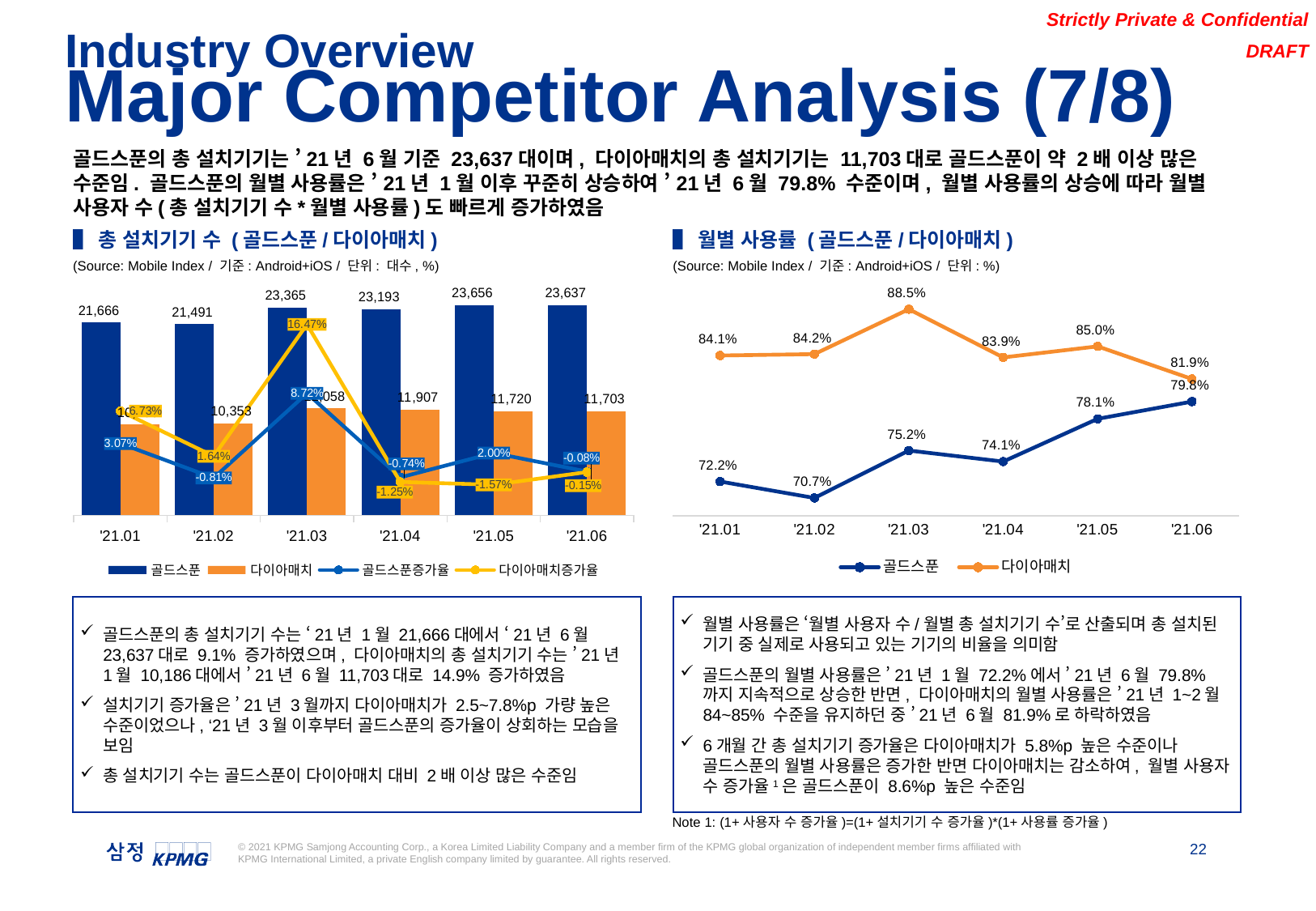

Industry Overview
Major Competitor Analysis (7/8)
골드스푼의 총 설치기기는 ’21년 6월 기준 23,637대이며, 다이아매치의 총 설치기기는 11,703대로 골드스푼이 약 2배 이상 많은 수준임. 골드스푼의 월별 사용률은 ’21년 1월 이후 꾸준히 상승하여 ’21년 6월 79.8% 수준이며, 월별 사용률의 상승에 따라 월별 사용자 수(총 설치기기 수*월별 사용률)도 빠르게 증가하였음
▌총 설치기기 수 (골드스푼/다이아매치)
▌월별 사용률 (골드스푼/다이아매치)
(Source: Mobile Index / 기준: Android+iOS / 단위: 대수, %)
(Source: Mobile Index / 기준: Android+iOS / 단위: %)

### Chart

| Category | 골드스푼 | 다이아매치 | 골드스푼증가율 | 다이아매치증가율 |
|---|---|---|---|---|
| '21.01 | 21666.0 | 10186.0 | 0.03073263558515693 | 0.0672673931265717 |
| '21.02 | 21491.0 | 10353.0 | -0.008077171605280209 | 0.01639505203220115 |
| '21.03 | 23365.0 | 12058.0 | 0.08719929272718807 | 0.1646865642808848 |
| '21.04 | 23193.0 | 11907.0 | -0.007361438048362978 | -0.012522806435561473 |
| '21.05 | 23656.0 | 11720.0 | 0.019962919846505445 | -0.015705047451079146 |
| '21.06 | 23637.0 | 11703.0 | -0.0008031788975312315 | -0.0014505119453924742 |

### Chart

| Category | 골드스푼 | 다이아매치 |
|---|---|---|
| '21.01 | 0.7223999999999999 | 0.8411 |
| '21.02 | 0.7069 | 0.8423999999999999 |
| '21.03 | 0.7515999999999999 | 0.8847 |
| '21.04 | 0.7412000000000001 | 0.8393 |
| '21.05 | 0.7815000000000001 | 0.8497 |
| '21.06 | 0.7977 | 0.8190000000000001 |
골드스푼의 총 설치기기 수는 ‘21년 1월 21,666대에서 ‘21년 6월 23,637대로 9.1% 증가하였으며, 다이아매치의 총 설치기기 수는 ’21년 1월 10,186대에서 ’21년 6월 11,703대로 14.9% 증가하였음
설치기기 증가율은 ’21년 3월까지 다이아매치가 2.5~7.8%p 가량 높은 수준이었으나, ‘21년 3월 이후부터 골드스푼의 증가율이 상회하는 모습을 보임
총 설치기기 수는 골드스푼이 다이아매치 대비 2배 이상 많은 수준임
월별 사용률은 ‘월별 사용자 수/월별 총 설치기기 수’로 산출되며 총 설치된 기기 중 실제로 사용되고 있는 기기의 비율을 의미함
골드스푼의 월별 사용률은 ’21년 1월 72.2%에서 ’21년 6월 79.8%까지 지속적으로 상승한 반면, 다이아매치의 월별 사용률은 ’21년 1~2월 84~85% 수준을 유지하던 중 ’21년 6월 81.9%로 하락하였음
6개월 간 총 설치기기 증가율은 다이아매치가 5.8%p 높은 수준이나 골드스푼의 월별 사용률은 증가한 반면 다이아매치는 감소하여, 월별 사용자 수 증가율1은 골드스푼이 8.6%p 높은 수준임
Note 1: (1+사용자 수 증가율)=(1+설치기기 수 증가율)*(1+사용률 증가율)